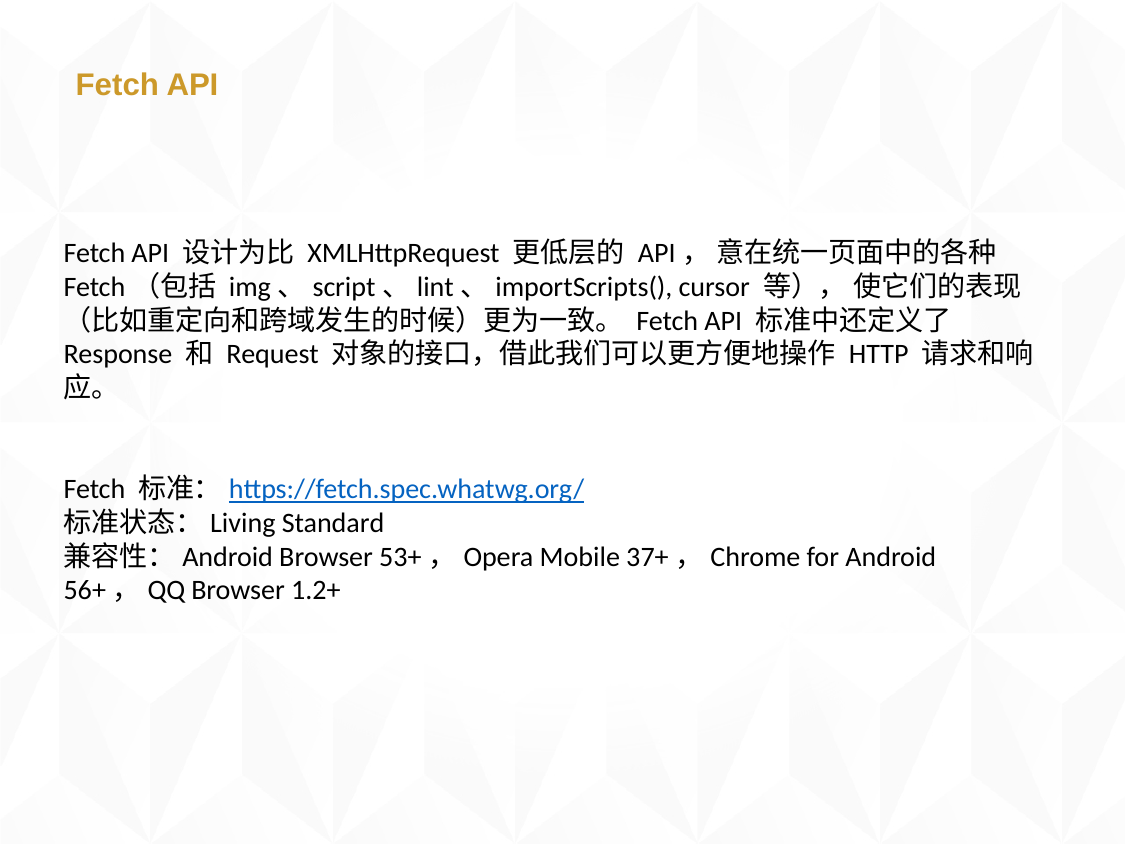

# Fetch API
Fetch API 设计为比 XMLHttpRequest 更低层的 API， 意在统一页面中的各种 Fetch（包括 img、script、lint、importScripts(), cursor 等）， 使它们的表现（比如重定向和跨域发生的时候）更为一致。 Fetch API 标准中还定义了 Response 和 Request 对象的接口，借此我们可以更方便地操作 HTTP 请求和响应。

Fetch 标准：https://fetch.spec.whatwg.org/
标准状态：Living Standard
兼容性：Android Browser 53+，Opera Mobile 37+，Chrome for Android 56+，QQ Browser 1.2+